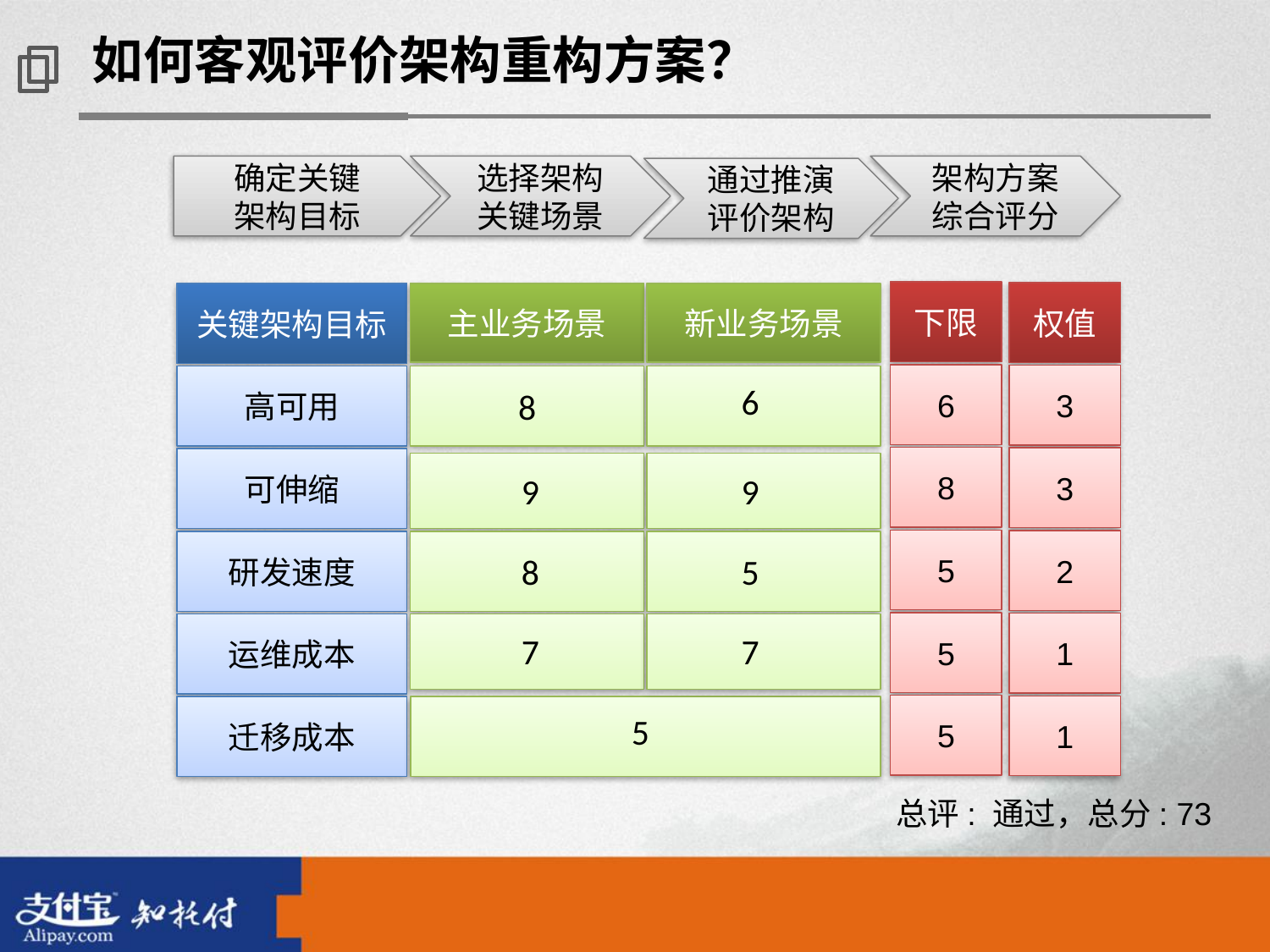

如何客观评价架构重构方案？
确定关键
架构目标
选择架构
关键场景
架构方案综合评分
通过推演
评价架构
下限
6
8
5
5
5
权值
3
3
2
1
1
新业务场景
主业务场景

关键架构目标
高可用
可伸缩
研发速度
运维成本
迁移成本
6
8
9
9
8
5
7
7
5
总评: 通过，总分: 73